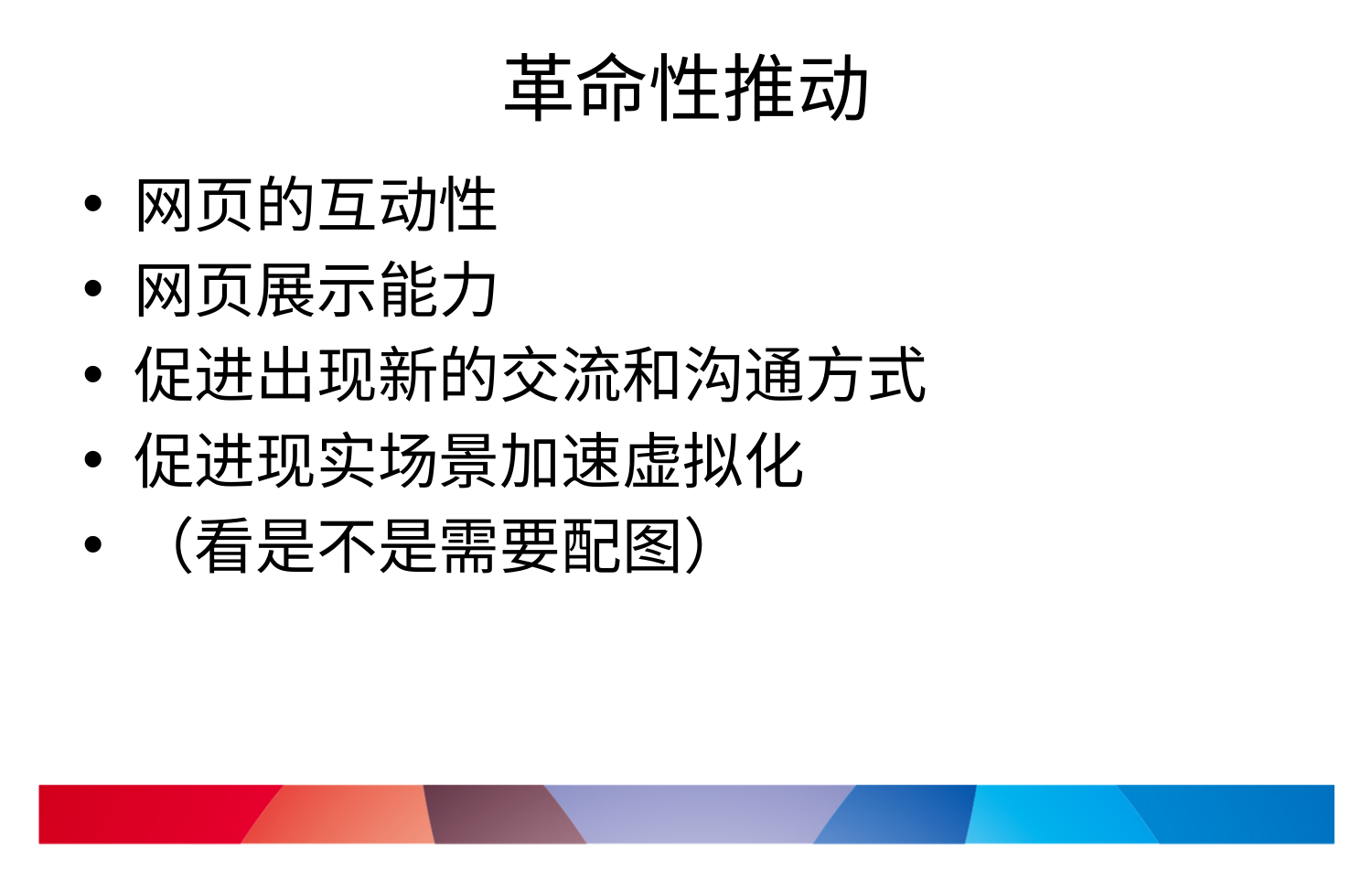

# 革命性推动
网页的互动性
网页展示能力
促进出现新的交流和沟通方式
促进现实场景加速虚拟化
（看是不是需要配图）